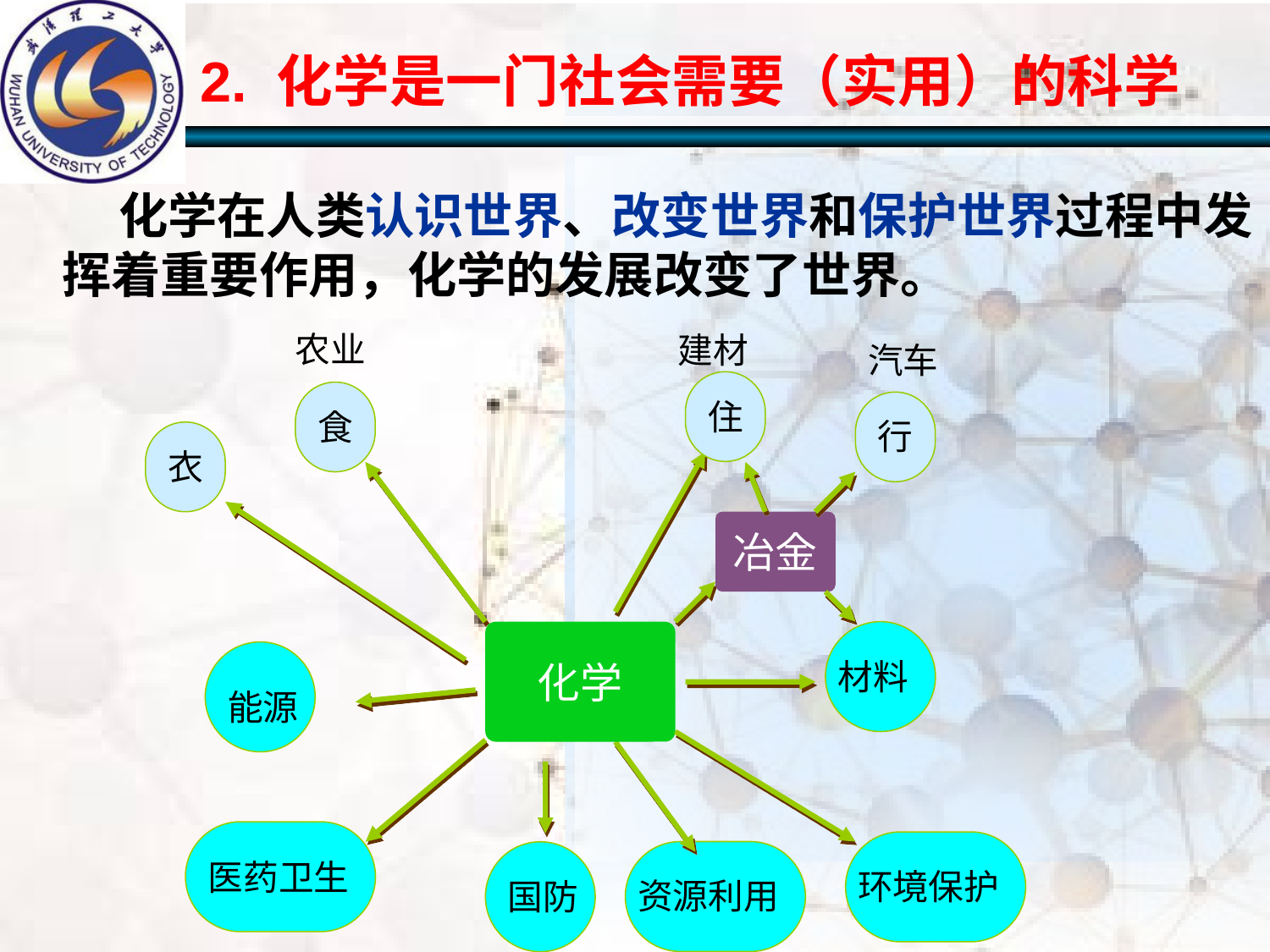

2. 化学是一门社会需要（实用）的科学
    化学在人类认识世界、改变世界和保护世界过程中发挥着重要作用，化学的发展改变了世界。
农业
建材
汽车
住

食

行

衣

冶金

材料
化学

能源

医药卫生

国防
环境保护

资源利用